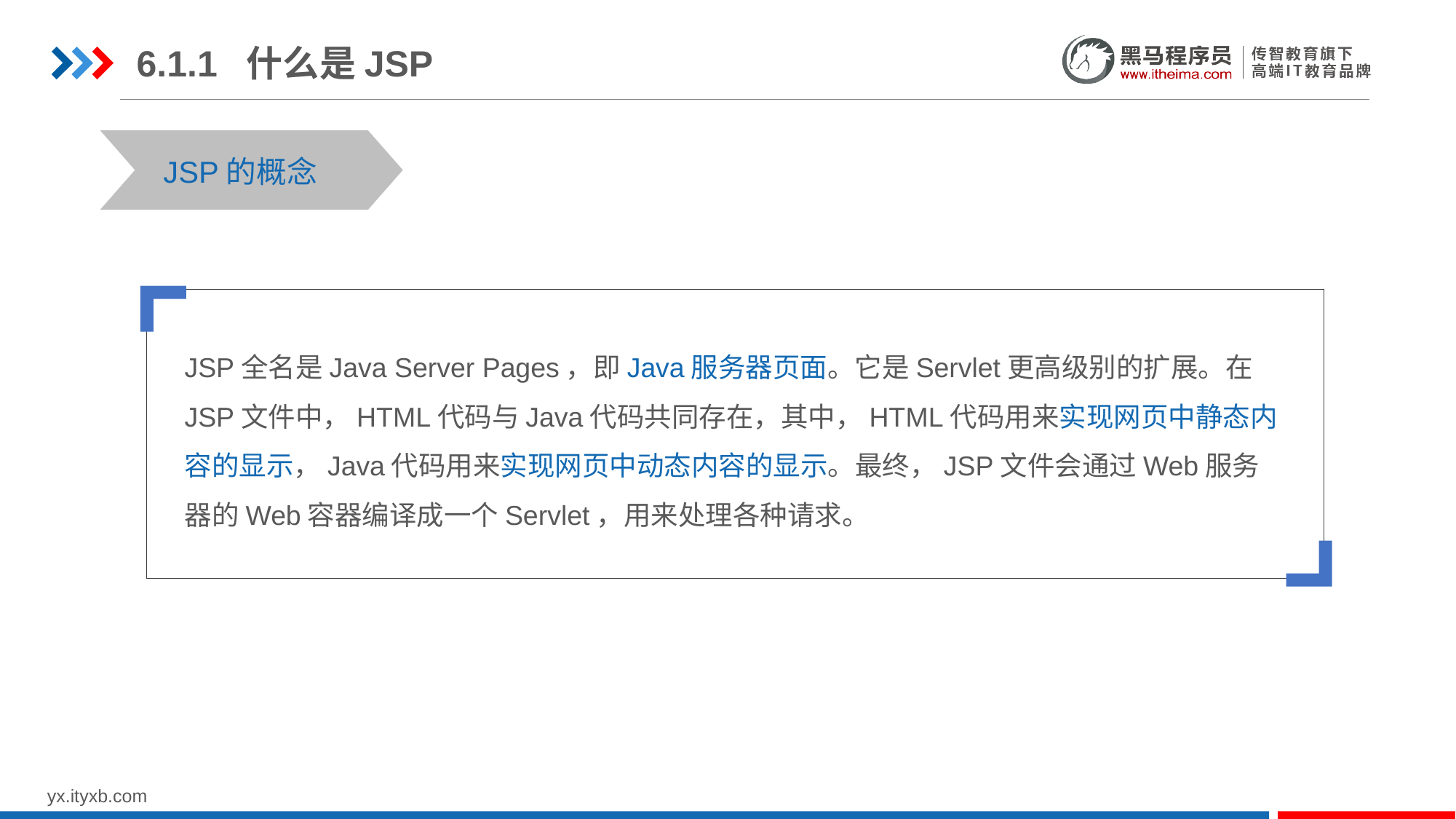

6.1.1  什么是JSP

JSP的概念

JSP全名是Java Server Pages，即Java服务器页面。它是Servlet更高级别的扩展。在JSP文件中，HTML代码与Java代码共同存在，其中，HTML代码用来实现网页中静态内容的显示，Java代码用来实现网页中动态内容的显示。最终，JSP文件会通过Web服务器的Web容器编译成一个Servlet，用来处理各种请求。